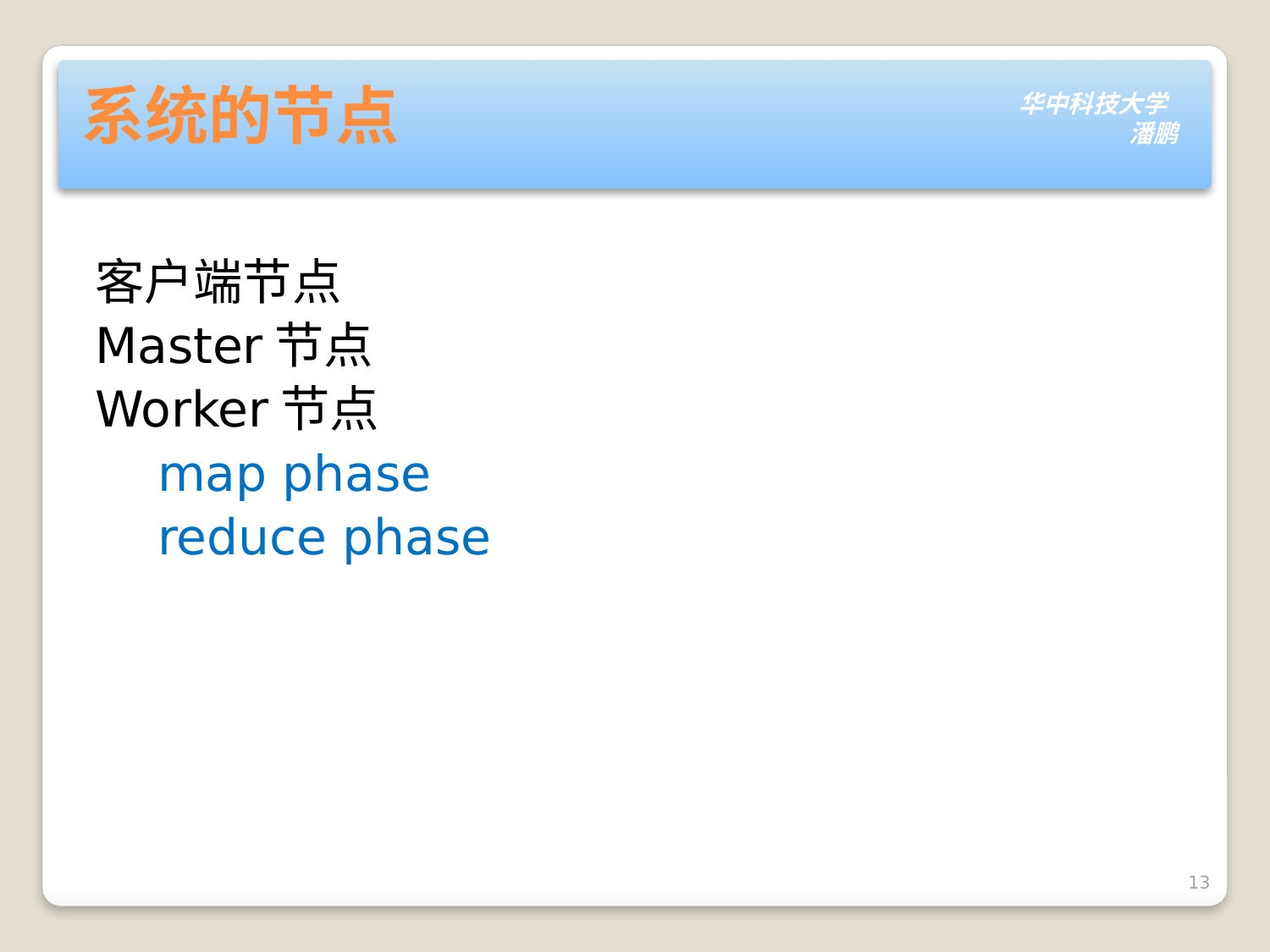

# 系统的节点
客户端节点
Master节点
Worker节点
    map phase
    reduce phase
13